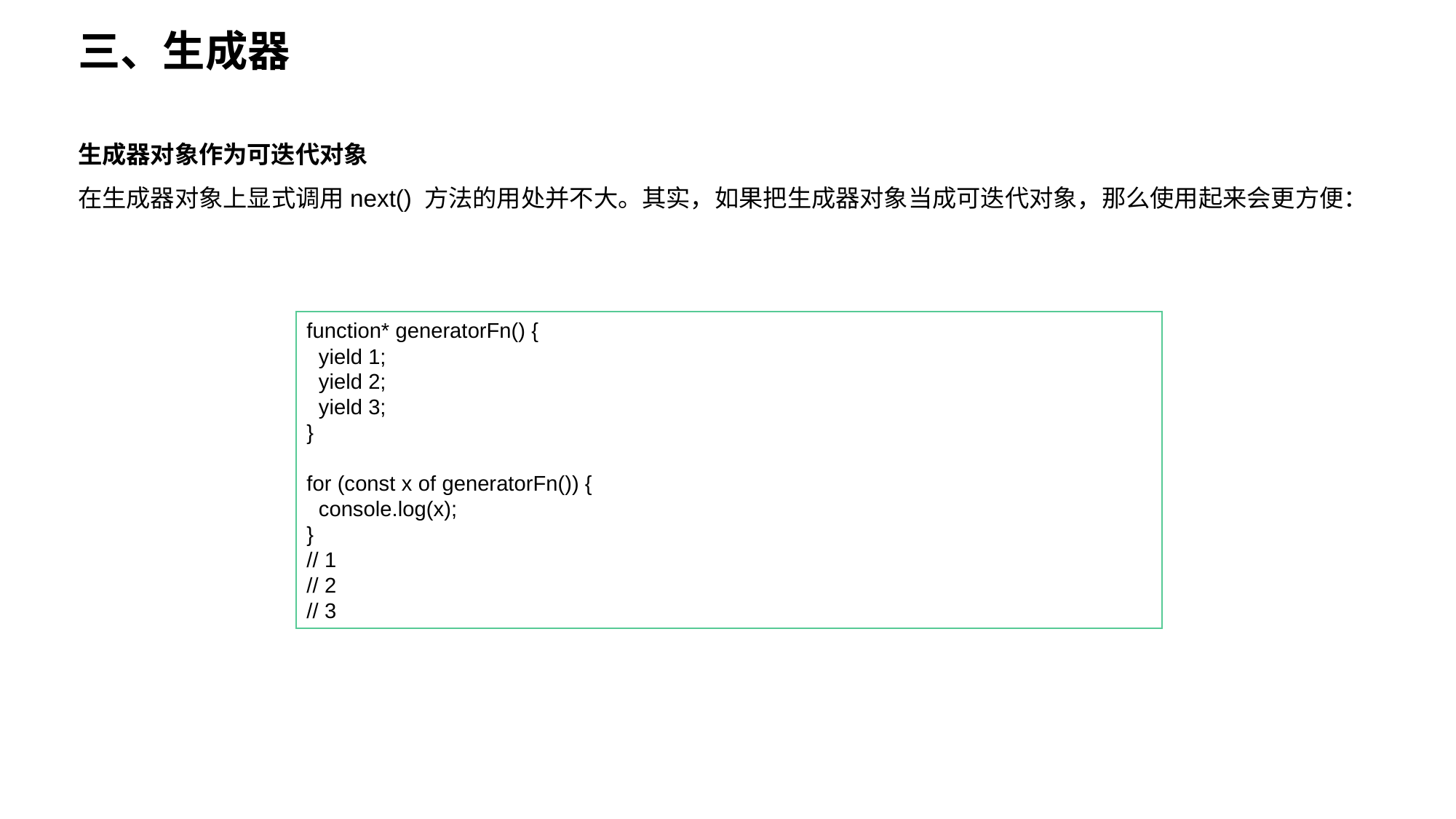

三、生成器
生成器对象作为可迭代对象
在生成器对象上显式调用next() 方法的用处并不大。其实，如果把生成器对象当成可迭代对象，那么使用起来会更方便：
function* generatorFn() {
  yield 1;
  yield 2;
  yield 3;
}

for (const x of generatorFn()) {
  console.log(x);
}
// 1
// 2
// 3